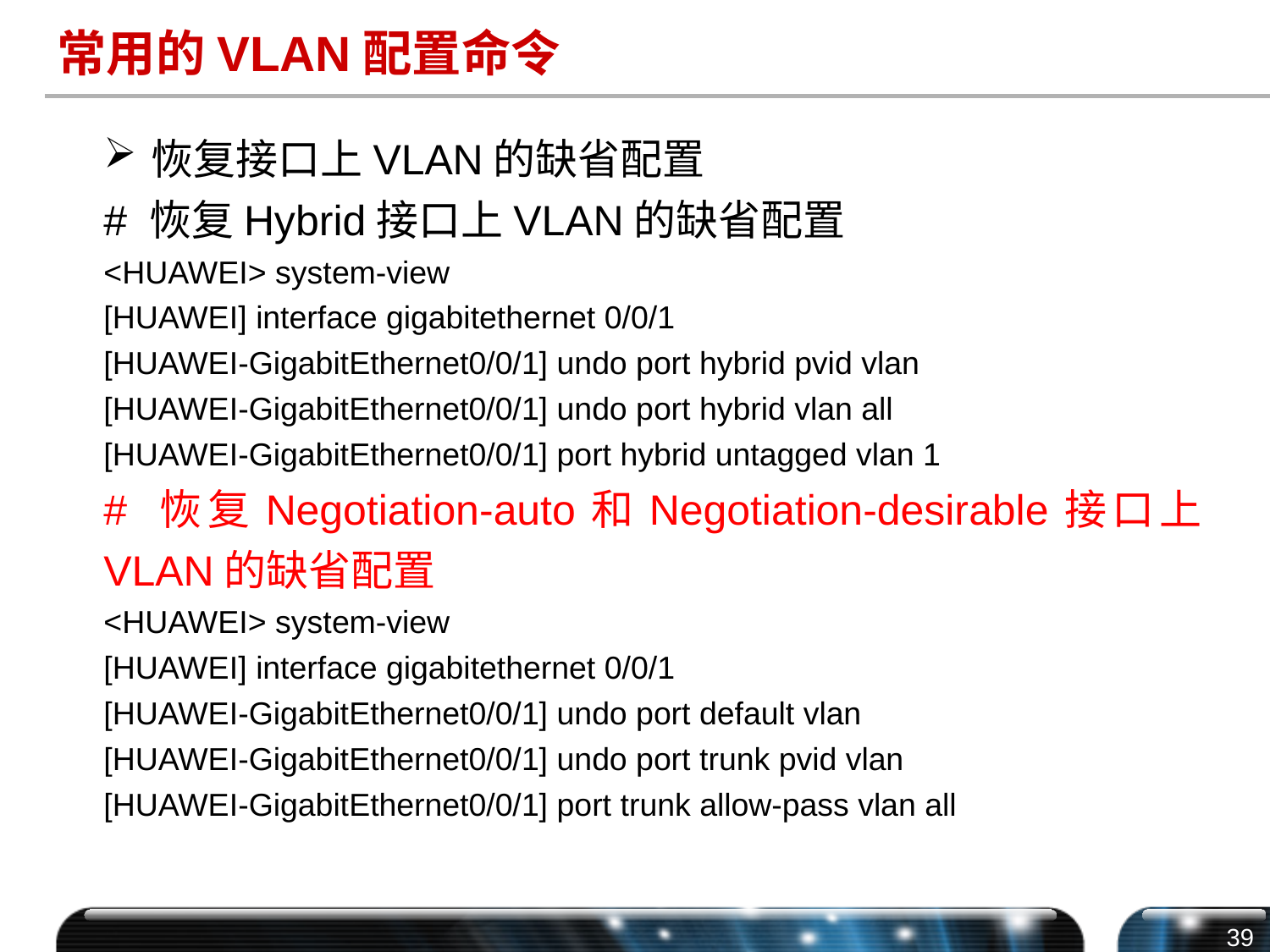

# 常用的VLAN配置命令
恢复接口上VLAN的缺省配置
# 恢复Hybrid接口上VLAN的缺省配置
<HUAWEI> system-view
[HUAWEI] interface gigabitethernet 0/0/1
[HUAWEI-GigabitEthernet0/0/1] undo port hybrid pvid vlan
[HUAWEI-GigabitEthernet0/0/1] undo port hybrid vlan all
[HUAWEI-GigabitEthernet0/0/1] port hybrid untagged vlan 1
# 恢复Negotiation-auto和Negotiation-desirable接口上VLAN的缺省配置
<HUAWEI> system-view
[HUAWEI] interface gigabitethernet 0/0/1
[HUAWEI-GigabitEthernet0/0/1] undo port default vlan
[HUAWEI-GigabitEthernet0/0/1] undo port trunk pvid vlan
[HUAWEI-GigabitEthernet0/0/1] port trunk allow-pass vlan all